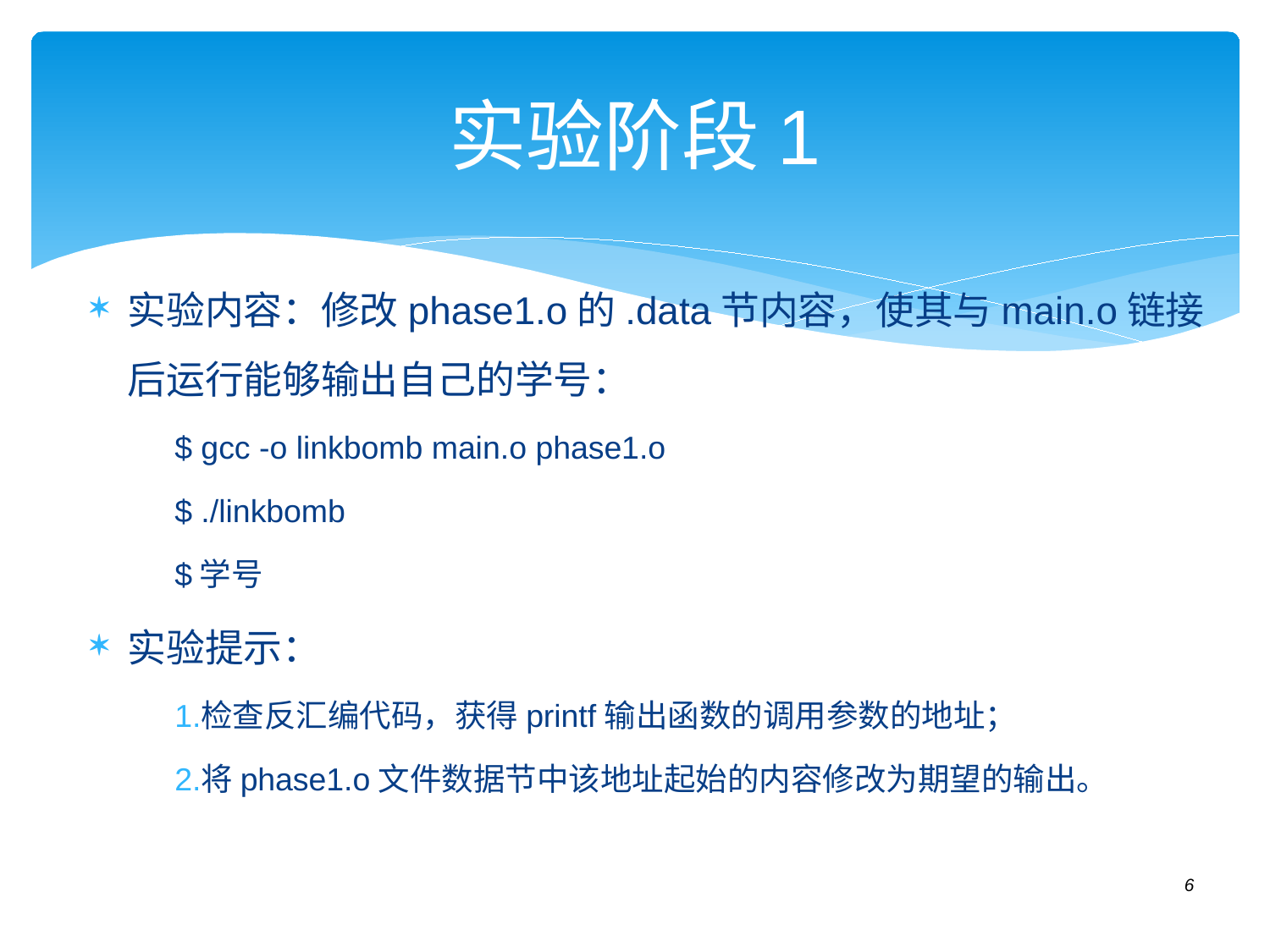

# 实验阶段1
实验内容：修改phase1.o的.data节内容，使其与main.o链接后运行能够输出自己的学号：
$ gcc -o linkbomb main.o phase1.o
$ ./linkbomb
$学号
实验提示：
检查反汇编代码，获得printf输出函数的调用参数的地址；
将phase1.o文件数据节中该地址起始的内容修改为期望的输出。

6